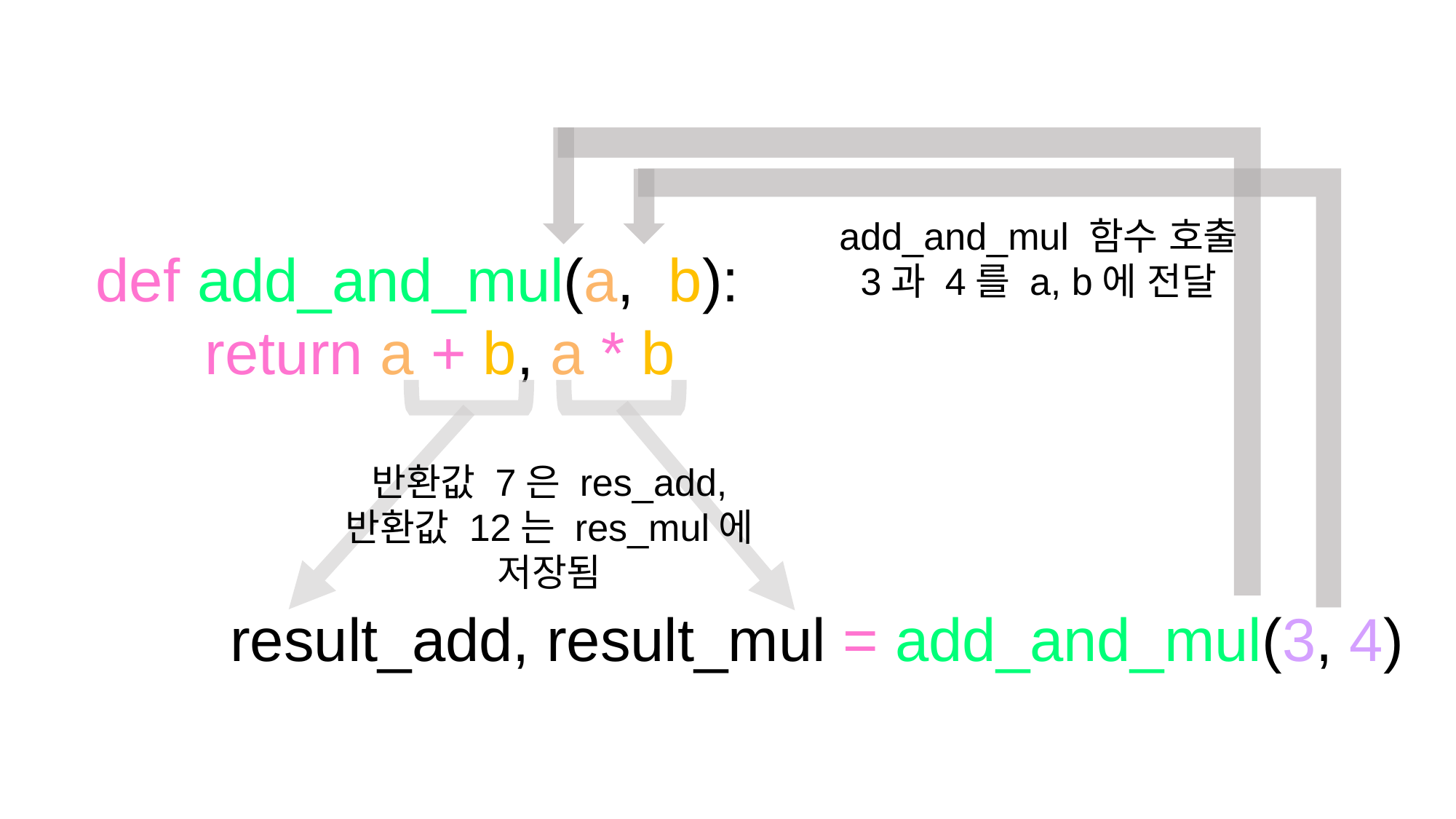

add_and_mul 함수 호출
3과 4를 a, b에 전달
def add_and_mul(a,  b):
	return a + b, a * b

반환값 7은 res_add,
반환값 12는 res_mul에 저장됨
result_add, result_mul = add_and_mul(3, 4)